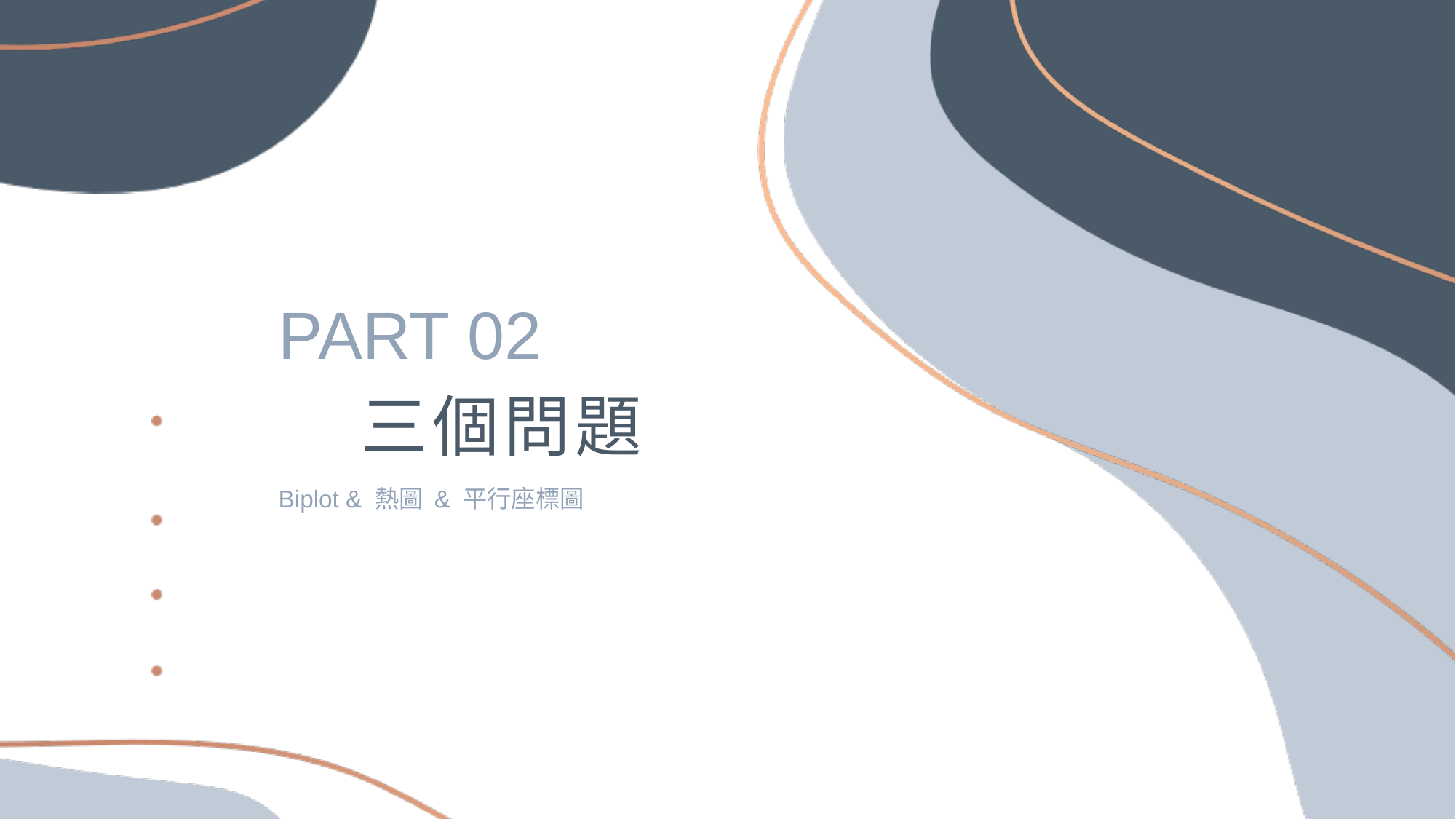

PART 02
三個問題
Biplot & 熱圖 & 平行座標圖